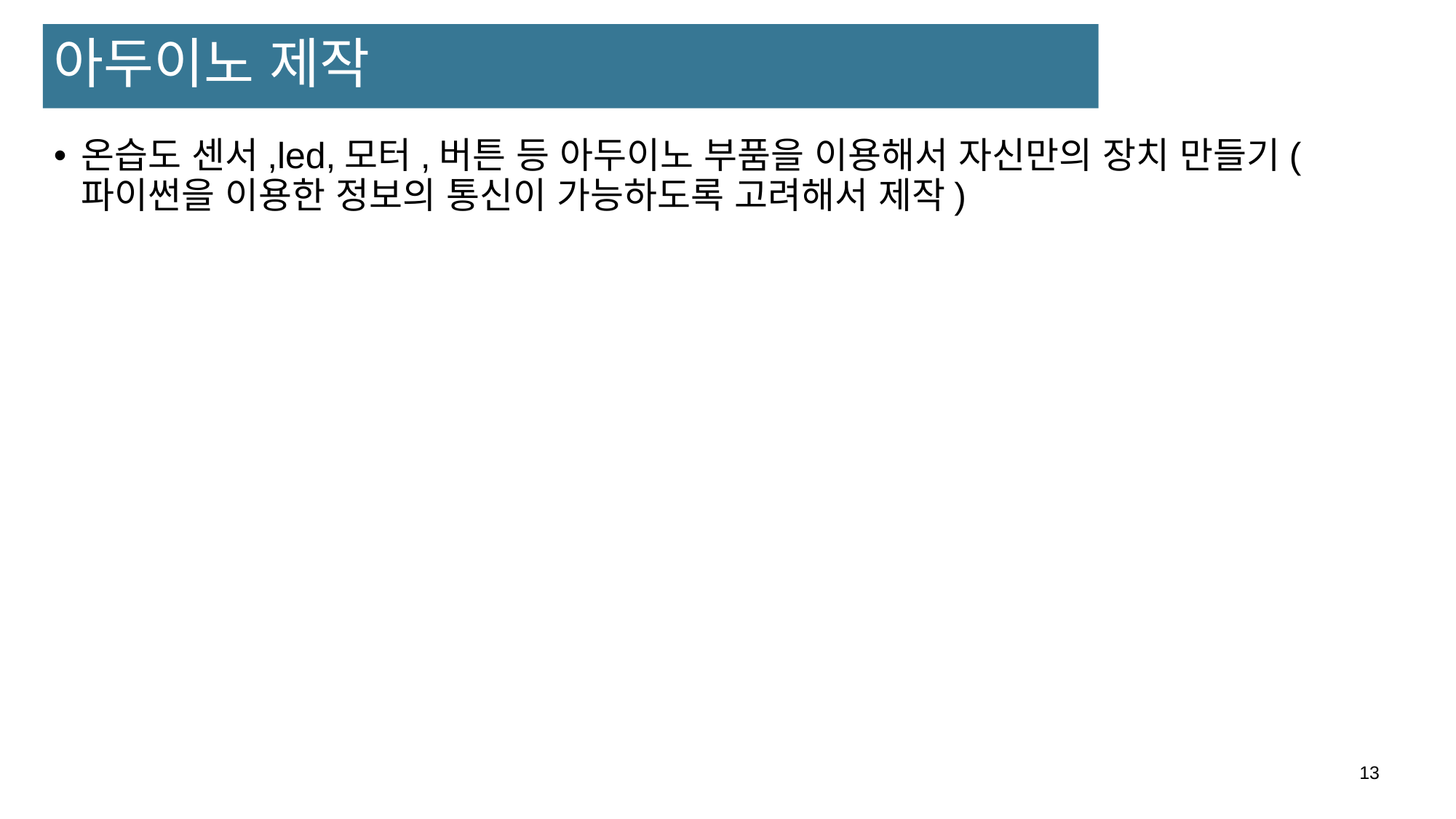

아두이노 제작
온습도 센서,led,모터,버튼 등 아두이노 부품을 이용해서 자신만의 장치 만들기(파이썬을 이용한 정보의 통신이 가능하도록 고려해서 제작)